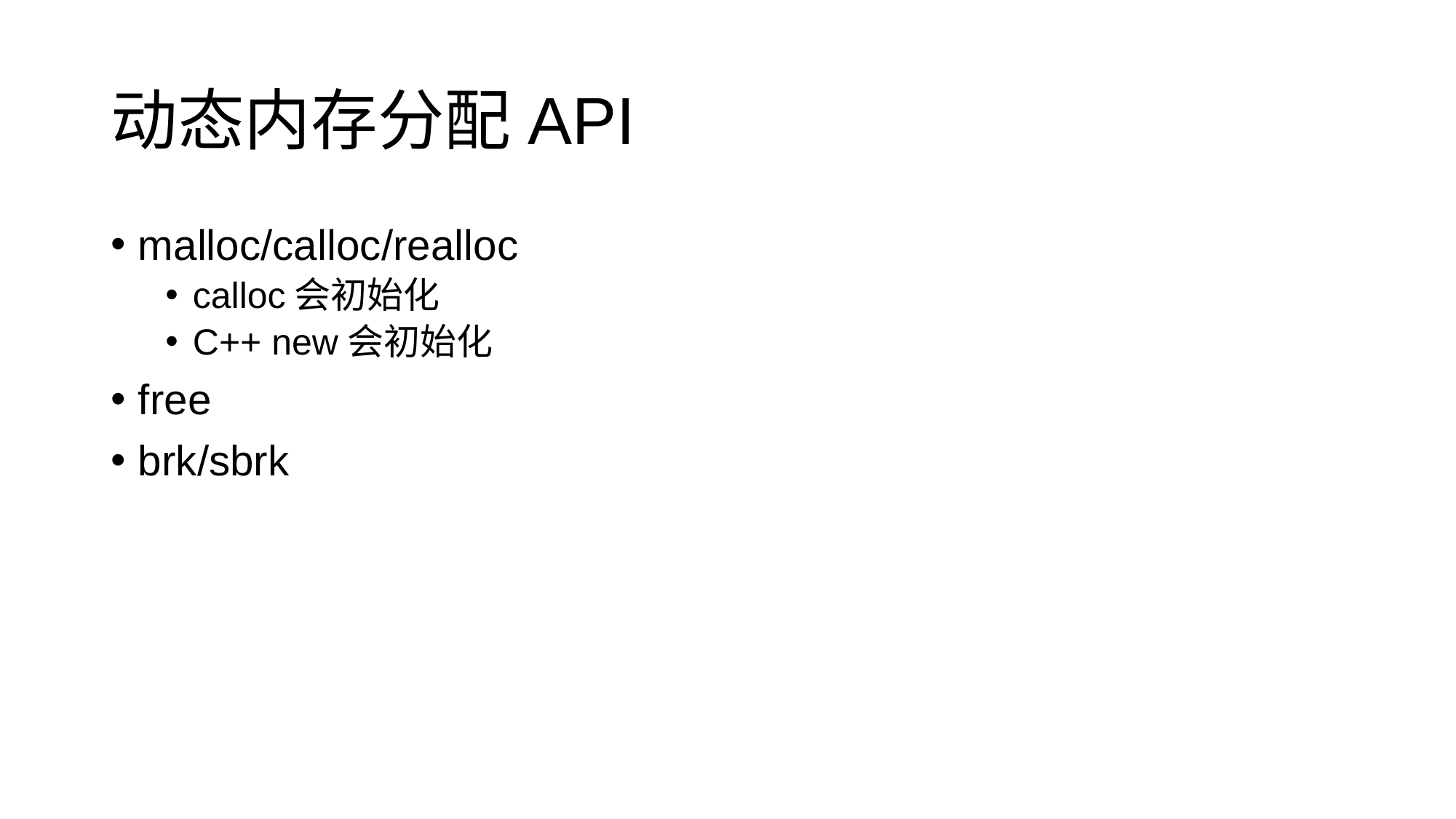

# 动态内存分配API
malloc/calloc/realloc
calloc会初始化
C++ new会初始化
free
brk/sbrk